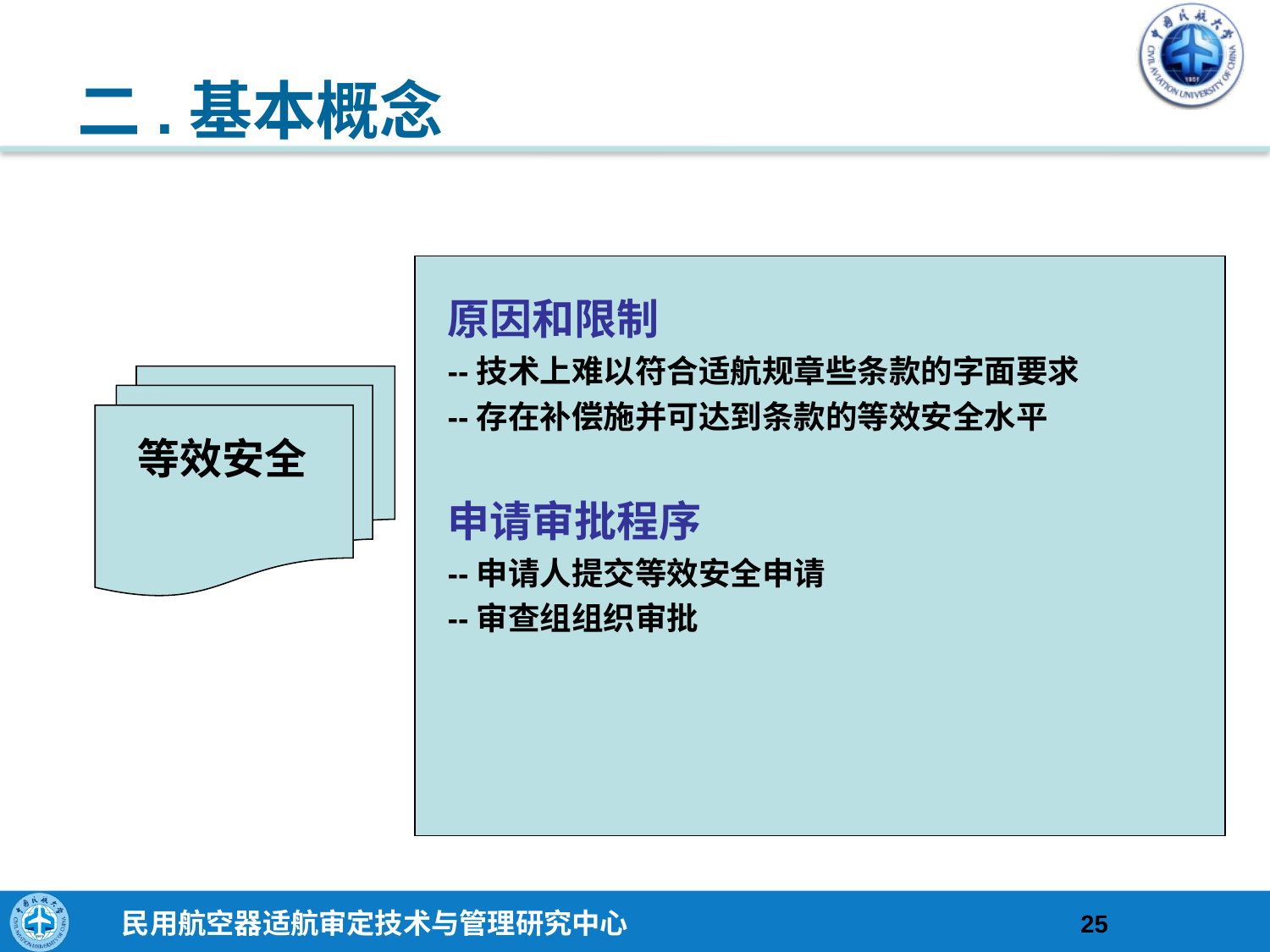

# 二.基本概念

原因和限制
--技术上难以符合适航规章些条款的字面要求
--存在补偿施并可达到条款的等效安全水平

申请审批程序
--申请人提交等效安全申请
--审查组组织审批

等效安全